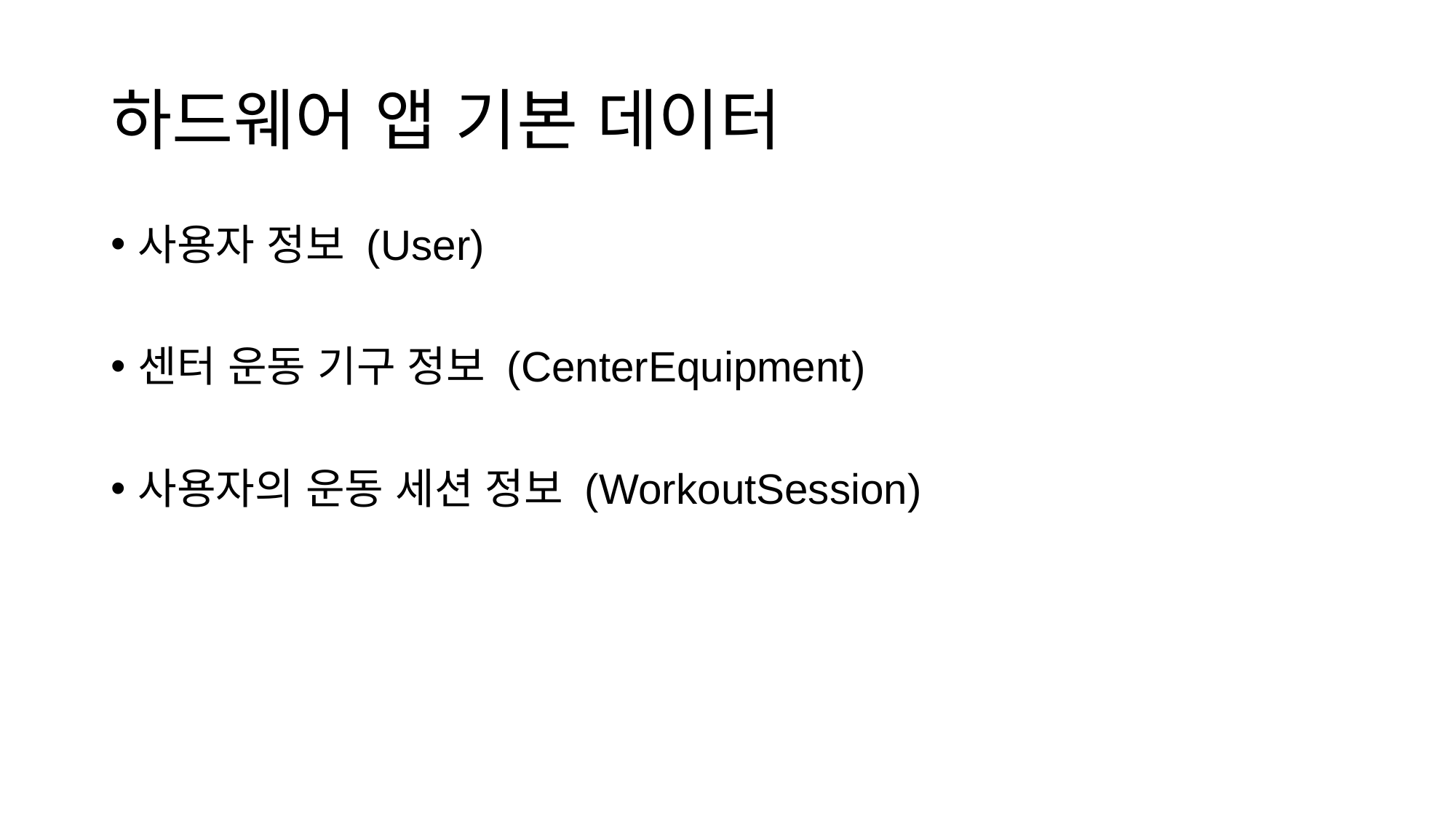

# 하드웨어 앱 기본 데이터
사용자 정보 (User)

센터 운동 기구 정보 (CenterEquipment)

사용자의 운동 세션 정보 (WorkoutSession)